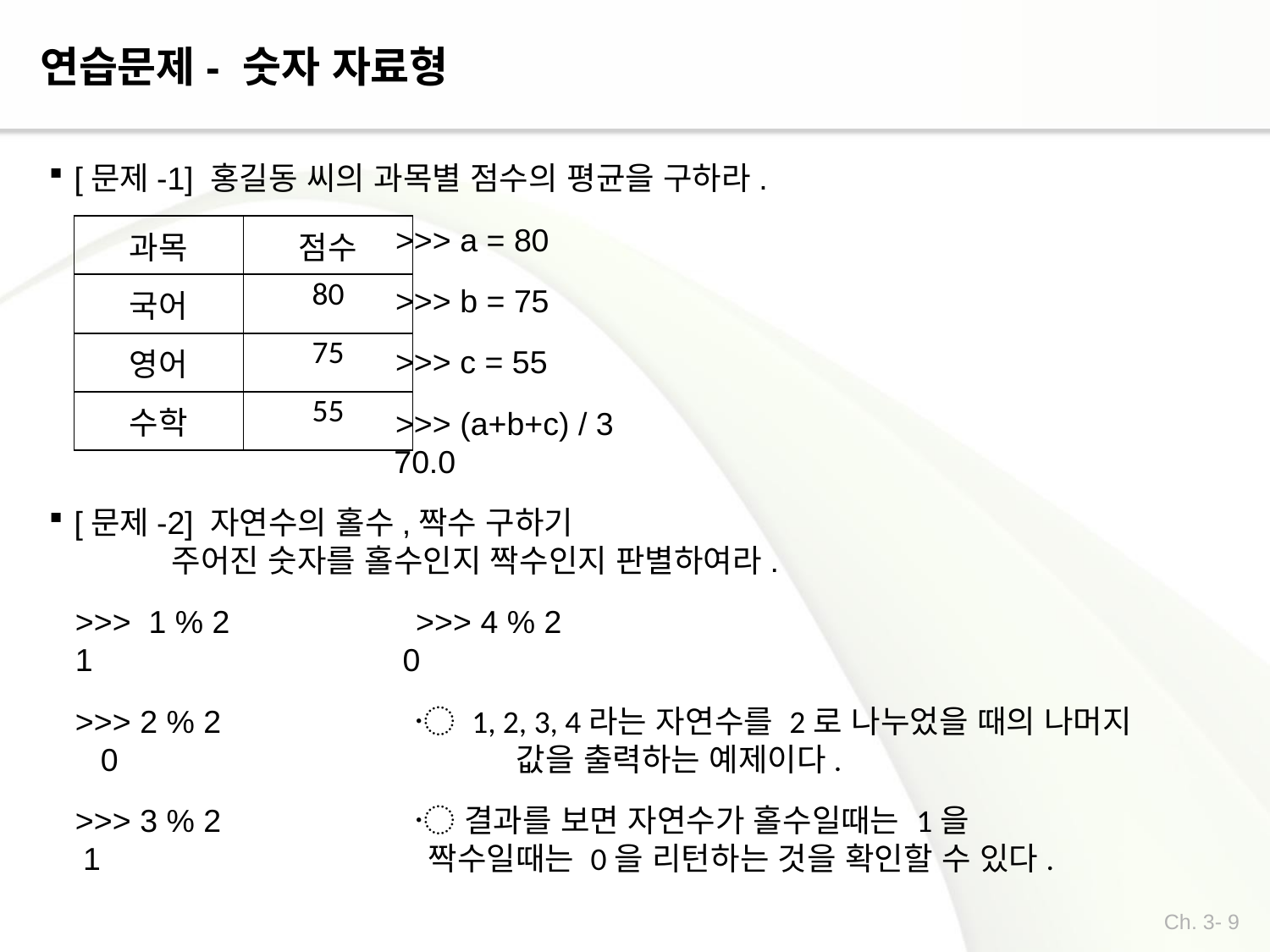

# 연습문제- 숫자 자료형
[문제-1] 홍길동 씨의 과목별 점수의 평균을 구하라.
                                       >>> a = 80
                                       >>> b = 75
                                       >>> c = 55
                                       >>> (a+b+c) / 3
                                       70.0
[문제-2] 자연수의 홀수,짝수 구하기
           주어진 숫자를 홀수인지 짝수인지 판별하여라.
   >>>  1 % 2                     >>> 4 % 2
   1                                   0
   >>> 2 % 2                     〮 1, 2, 3, 4라는 자연수를 2로 나누었을 때의 나머지
     0                                                      값을 출력하는 예제이다.
   >>> 3 % 2                     〮 결과를 보면 자연수가 홀수일때는 1을
   1                                    짝수일때는 0을 리턴하는 것을 확인할 수 있다.
| 과목 | 점수 |
| --- | --- |
| 국어 | 80 |
| 영어 | 75 |
| 수학 | 55 |
Ch. 3- 9